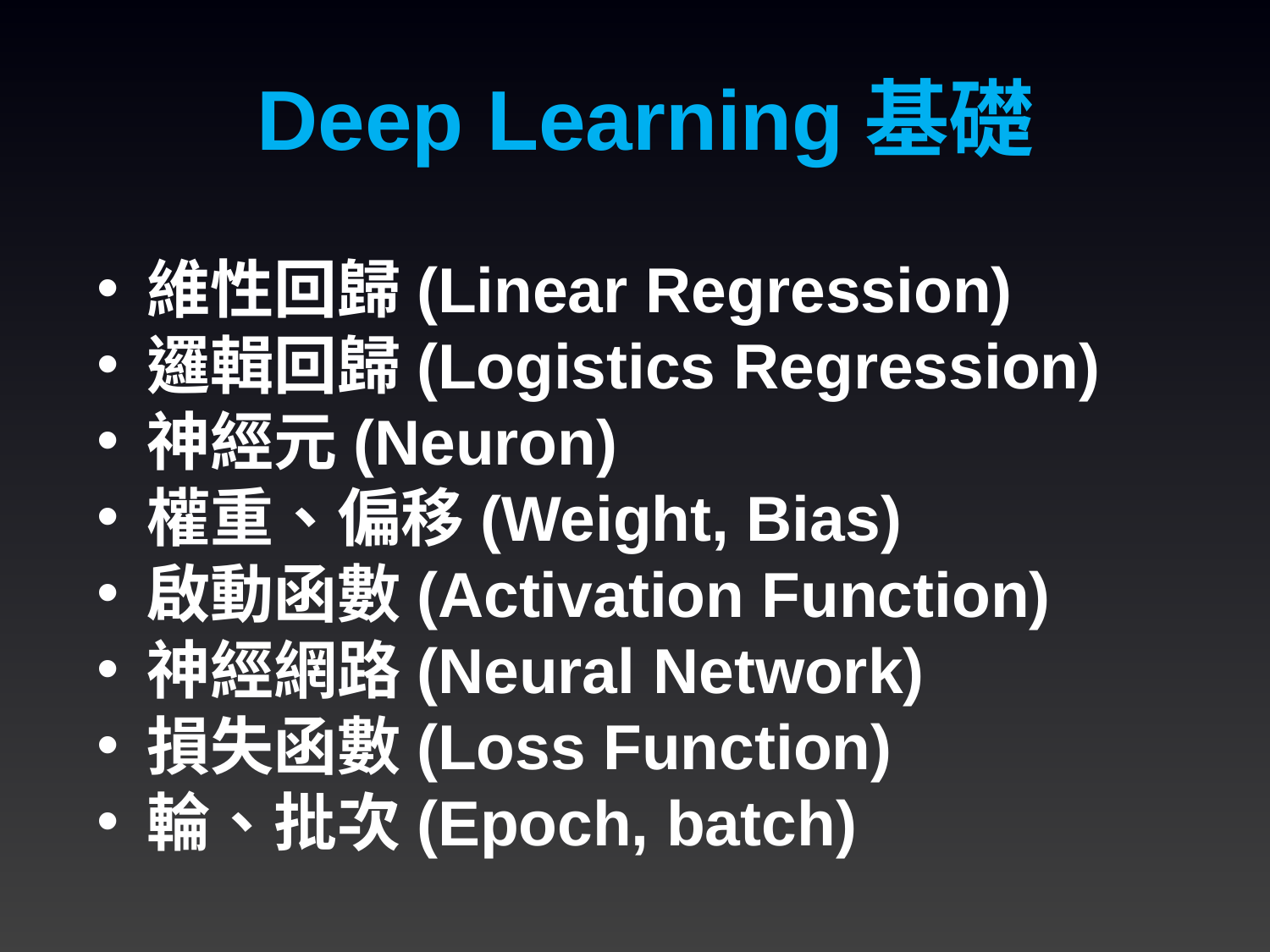

Deep Learning基礎
維性回歸(Linear Regression)
邏輯回歸(Logistics Regression)
神經元(Neuron)
權重、偏移(Weight, Bias)
啟動函數(Activation Function)
神經網路(Neural Network)
損失函數(Loss Function)
輪、批次(Epoch, batch)